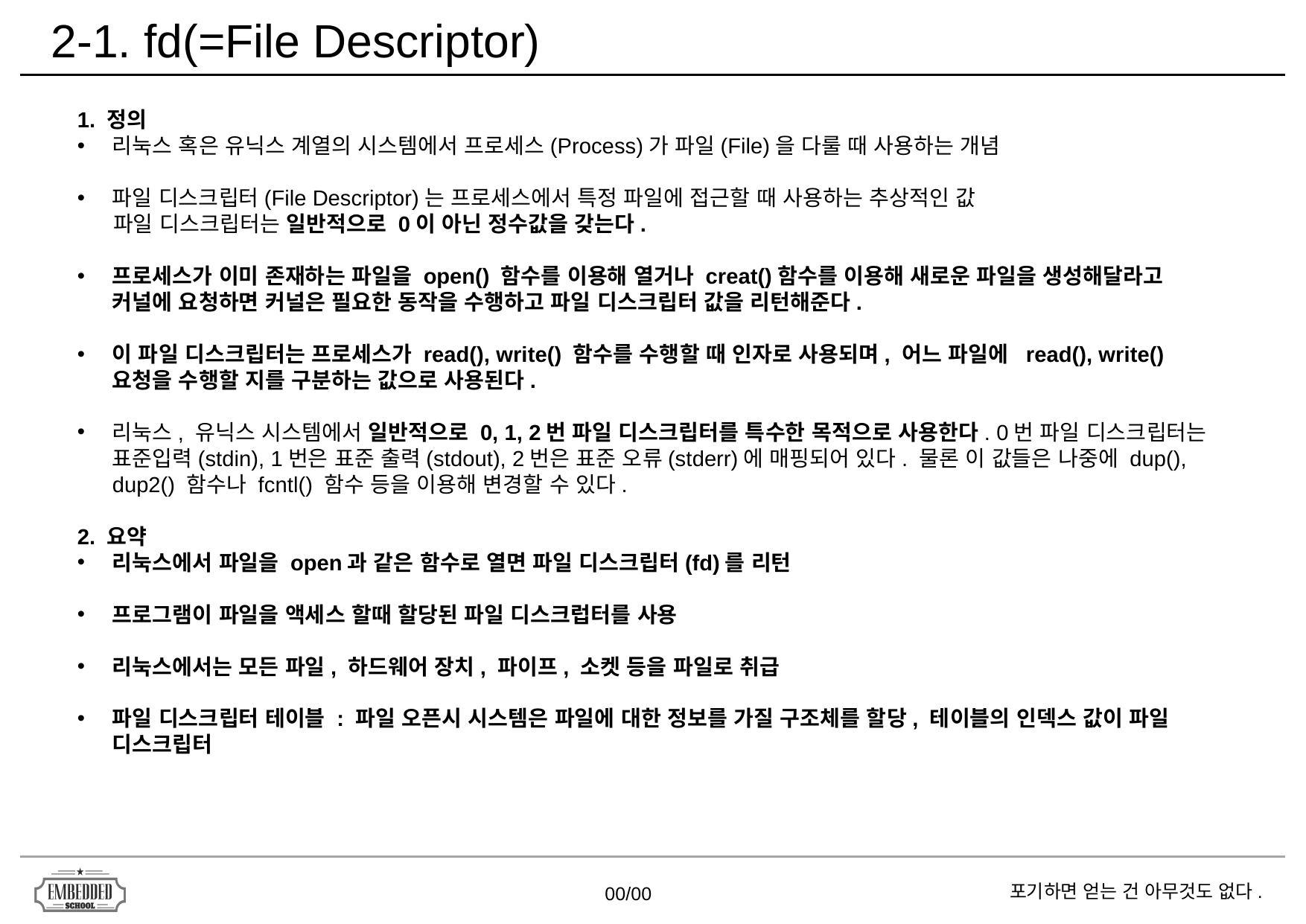

2-1. fd(=File Descriptor)
1. 정의
리눅스 혹은 유닉스 계열의 시스템에서 프로세스(Process)가 파일(File)을 다룰 때 사용하는 개념

파일 디스크립터(File Descriptor)는 프로세스에서 특정 파일에 접근할 때 사용하는 추상적인 값
     파일 디스크립터는 일반적으로 0이 아닌 정수값을 갖는다.

프로세스가 이미 존재하는 파일을 open() 함수를 이용해 열거나 creat()함수를 이용해 새로운 파일을 생성해달라고 커널에 요청하면 커널은 필요한 동작을 수행하고 파일 디스크립터 값을 리턴해준다.

이 파일 디스크립터는 프로세스가 read(), write() 함수를 수행할 때 인자로 사용되며, 어느 파일에  read(), write() 요청을 수행할 지를 구분하는 값으로 사용된다.

리눅스, 유닉스 시스템에서 일반적으로 0, 1, 2번 파일 디스크립터를 특수한 목적으로 사용한다. 0번 파일 디스크립터는 표준입력(stdin), 1번은 표준 출력(stdout), 2번은 표준 오류(stderr)에 매핑되어 있다. 물론 이 값들은 나중에 dup(), dup2() 함수나 fcntl() 함수 등을 이용해 변경할 수 있다.

2. 요약
리눅스에서 파일을 open과 같은 함수로 열면 파일 디스크립터(fd)를 리턴

프로그램이 파일을 액세스 할때 할당된 파일 디스크럽터를 사용

리눅스에서는 모든 파일, 하드웨어 장치, 파이프, 소켓 등을 파일로 취급

파일 디스크립터 테이블 : 파일 오픈시 시스템은 파일에 대한 정보를 가질 구조체를 할당, 테이블의 인덱스 값이 파일 디스크립터

00/00